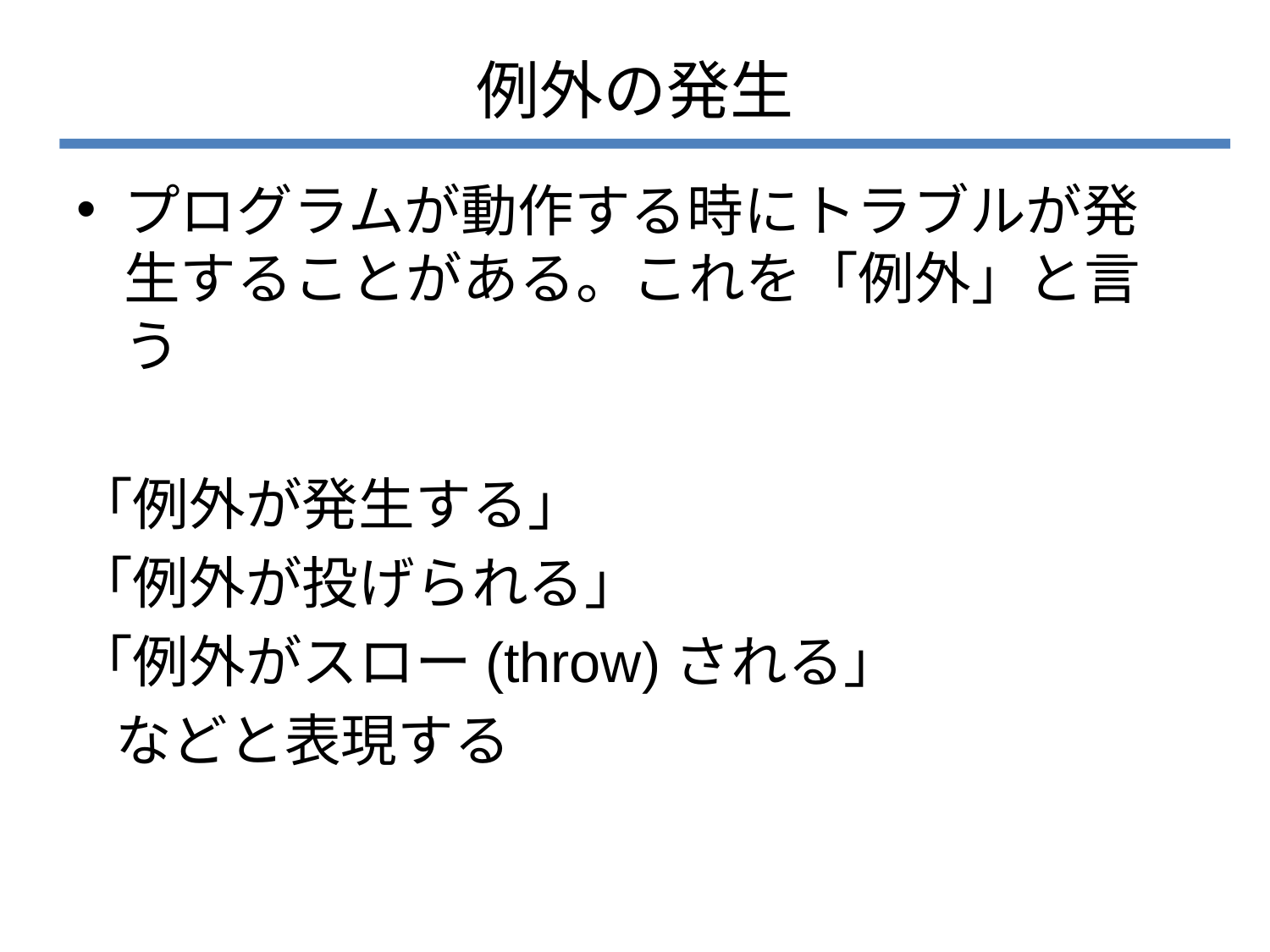

# 例外の発生
プログラムが動作する時にトラブルが発生することがある。これを「例外」と言う

「例外が発生する」
「例外が投げられる」
「例外がスロー(throw)される」
  などと表現する